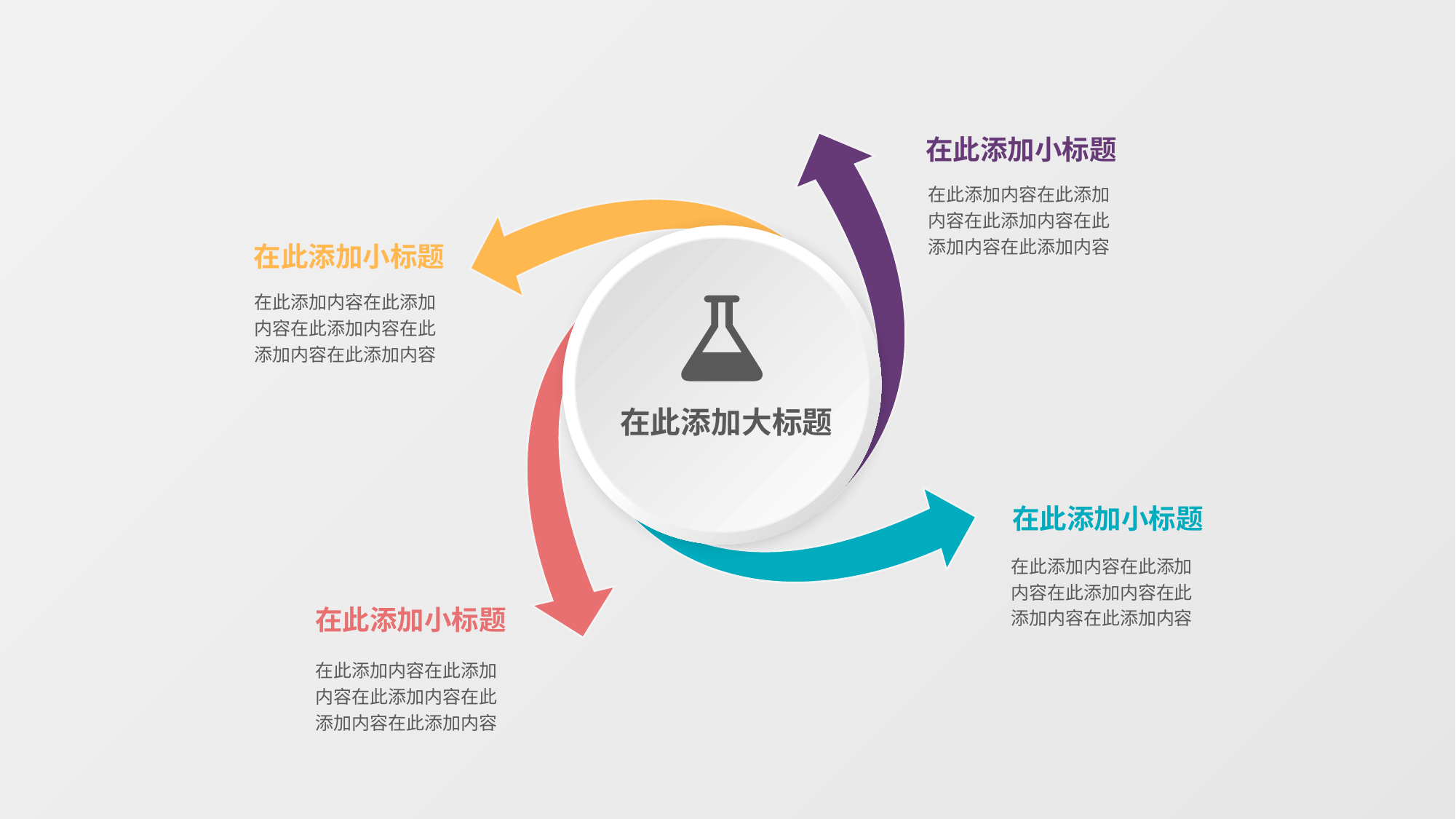

在此添加小标题

在此添加内容在此添加内容在此添加内容在此添加内容在此添加内容

在此添加小标题

在此添加内容在此添加内容在此添加内容在此添加内容在此添加内容

标题
在此添加大标题
在此添加小标题
在此添加内容在此添加内容在此添加内容在此添加内容在此添加内容
在此添加小标题
在此添加内容在此添加内容在此添加内容在此添加内容在此添加内容